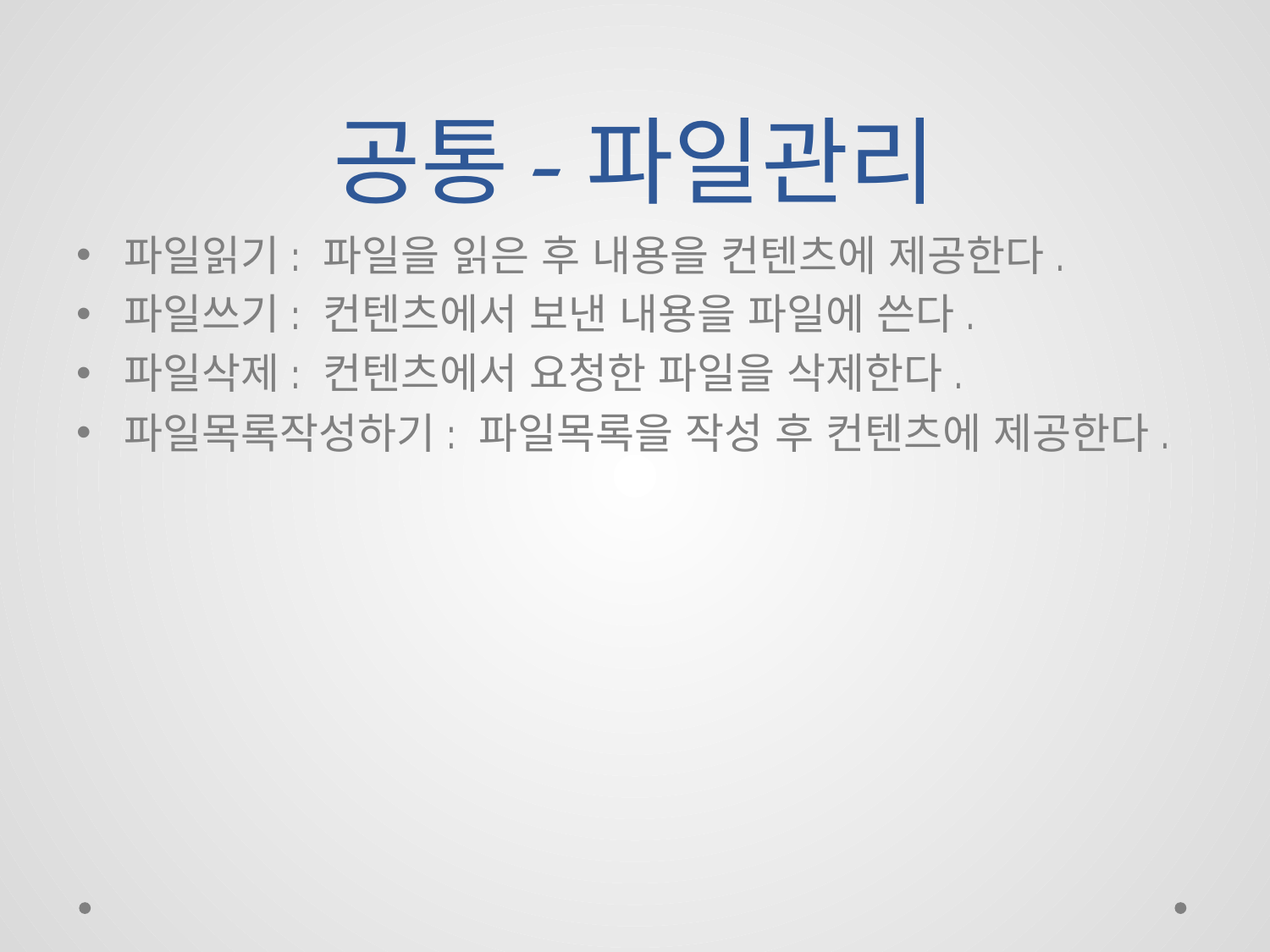

# 공통-파일관리
파일읽기: 파일을 읽은 후 내용을 컨텐츠에 제공한다.
파일쓰기: 컨텐츠에서 보낸 내용을 파일에 쓴다.
파일삭제: 컨텐츠에서 요청한 파일을 삭제한다.
파일목록작성하기: 파일목록을 작성 후 컨텐츠에 제공한다.